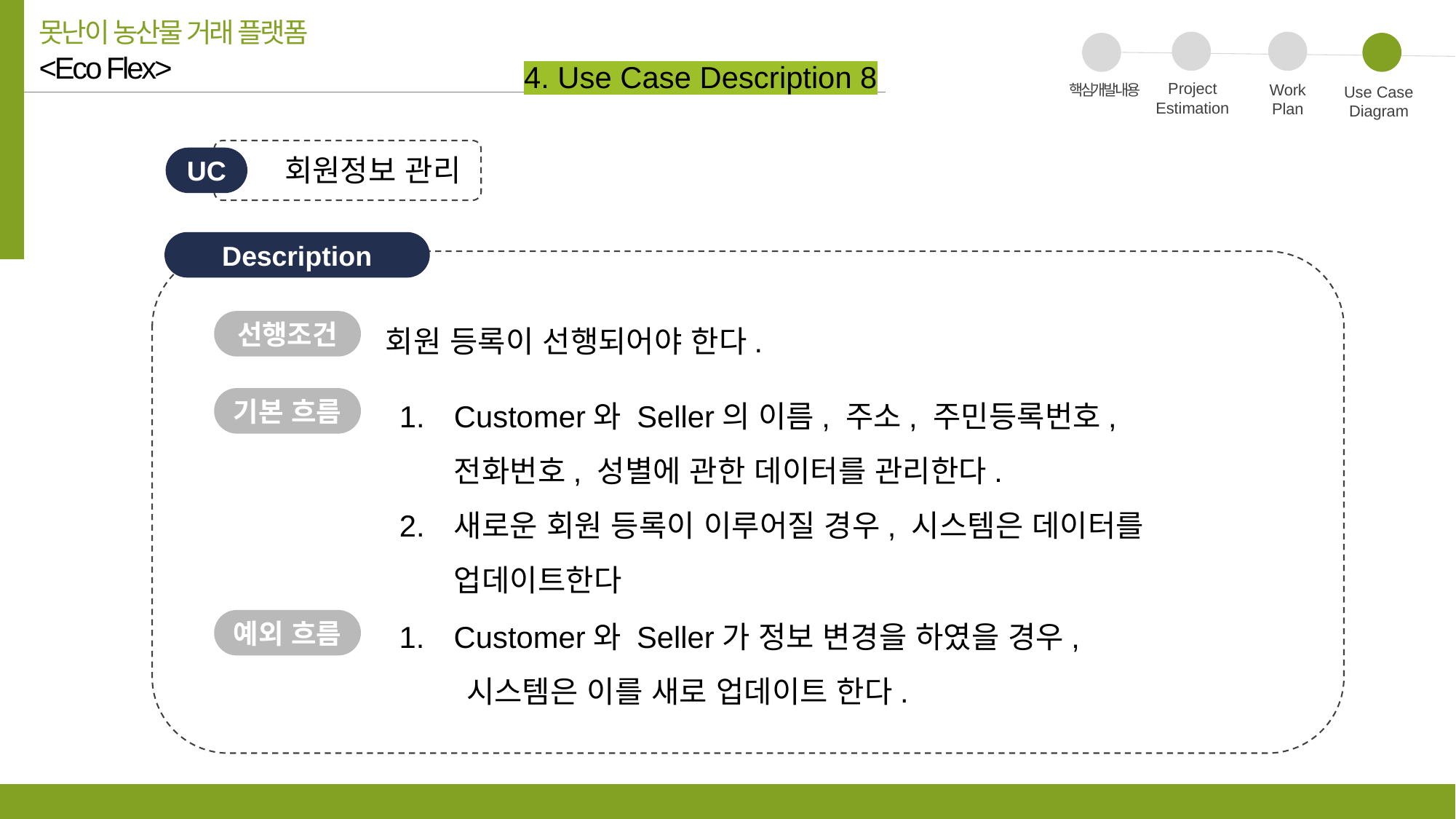

못난이 농산물 거래 플랫폼
<Eco Flex>

02

04
03
4. Use Case Description 8
01
Project
Estimation
Work
Plan
핵심개발내용
Use Case
Diagram

회원정보 관리
UC
Description

회원 등록이 선행되어야 한다.
선행조건
Customer와 Seller의 이름, 주소, 주민등록번호, 전화번호, 성별에 관한 데이터를 관리한다.
새로운 회원 등록이 이루어질 경우, 시스템은 데이터를 업데이트한다
기본 흐름
Customer와 Seller가 정보 변경을 하였을 경우,
       시스템은 이를 새로 업데이트 한다.

예외 흐름